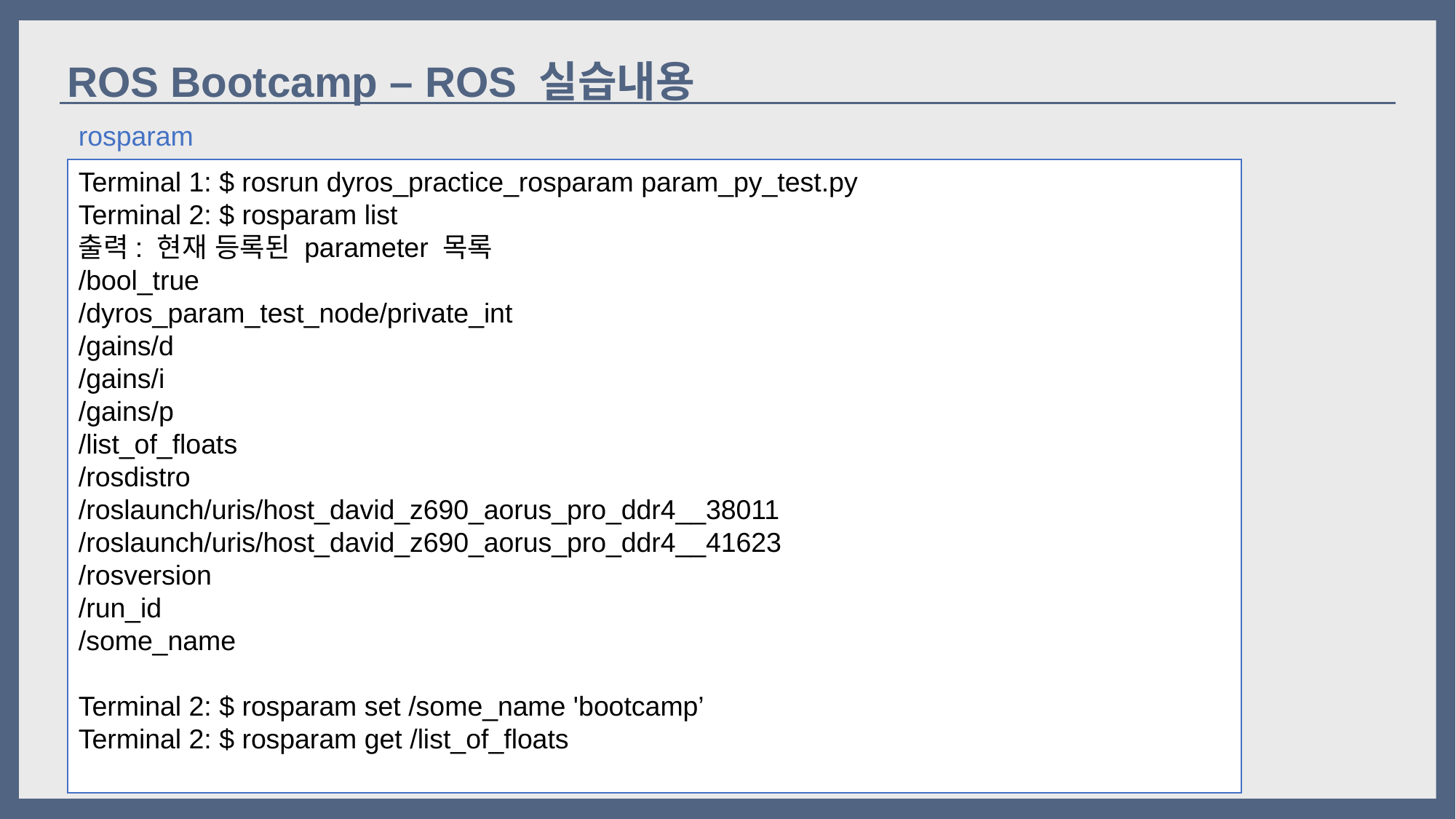

ROS Bootcamp – ROS 실습내용
rosparam
Terminal 1: $ rosrun dyros_practice_rosparam param_py_test.py
Terminal 2: $ rosparam list
출력: 현재 등록된 parameter 목록
/bool_true
/dyros_param_test_node/private_int
/gains/d
/gains/i
/gains/p
/list_of_floats
/rosdistro
/roslaunch/uris/host_david_z690_aorus_pro_ddr4__38011
/roslaunch/uris/host_david_z690_aorus_pro_ddr4__41623
/rosversion
/run_id
/some_name

Terminal 2: $ rosparam set /some_name 'bootcamp’
Terminal 2: $ rosparam get /list_of_floats